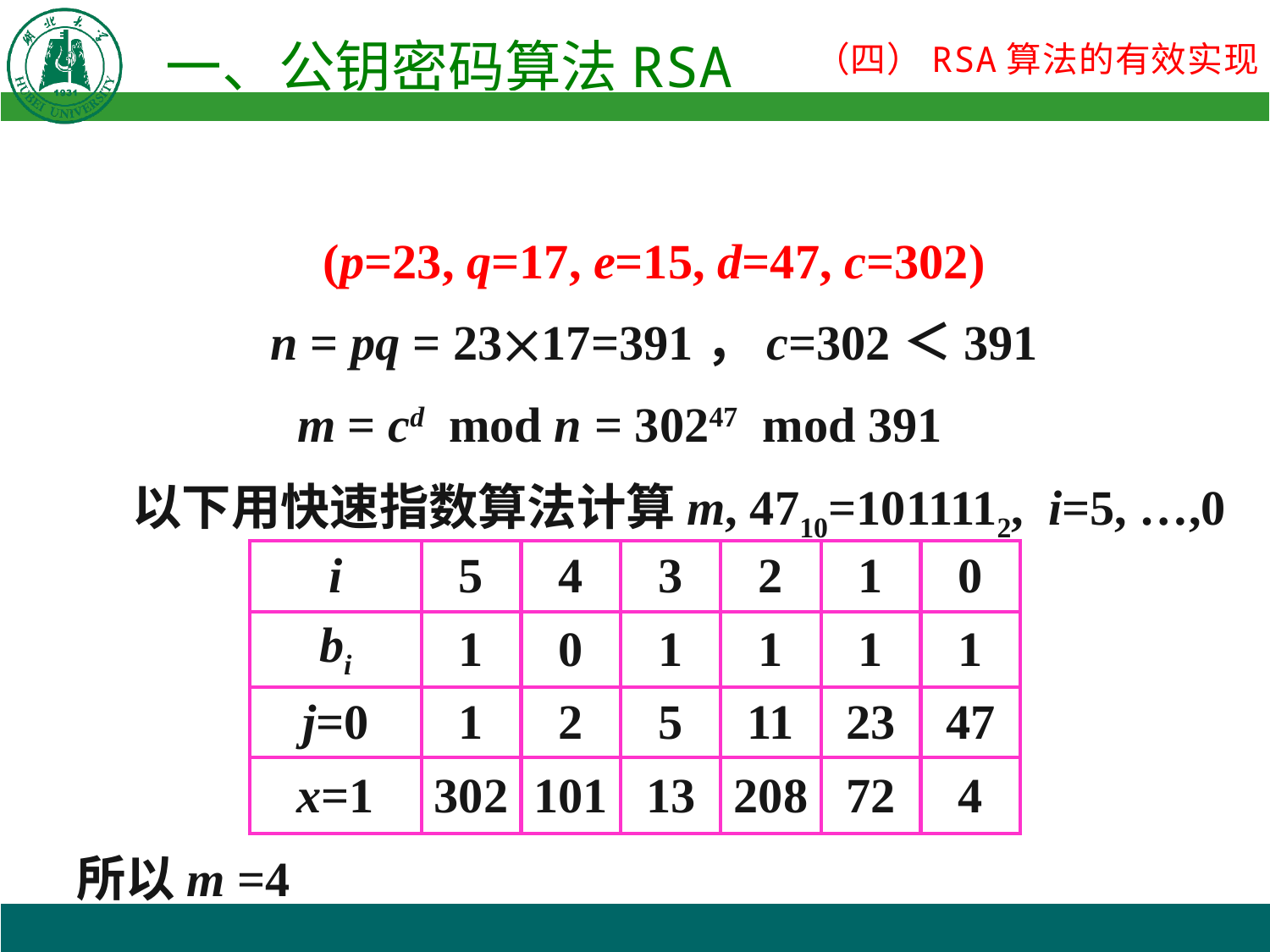

(p=23, q=17, e=15, d=47, c=302)
n = pq = 23×17=391，c=302＜391
                  m = cd  mod n = 30247  mod 391
    以下用快速指数算法计算m, 4710=1011112,  i=5, …,0

所以m =4
| i | 5 | 4 | 3 | 2 | 1 | 0 |
| --- | --- | --- | --- | --- | --- | --- |
| bi | 1 | 0 | 1 | 1 | 1 | 1 |
| j=0 | 1 | 2 | 5 | 11 | 23 | 47 |
| x=1 | 302 | 101 | 13 | 208 | 72 | 4 |